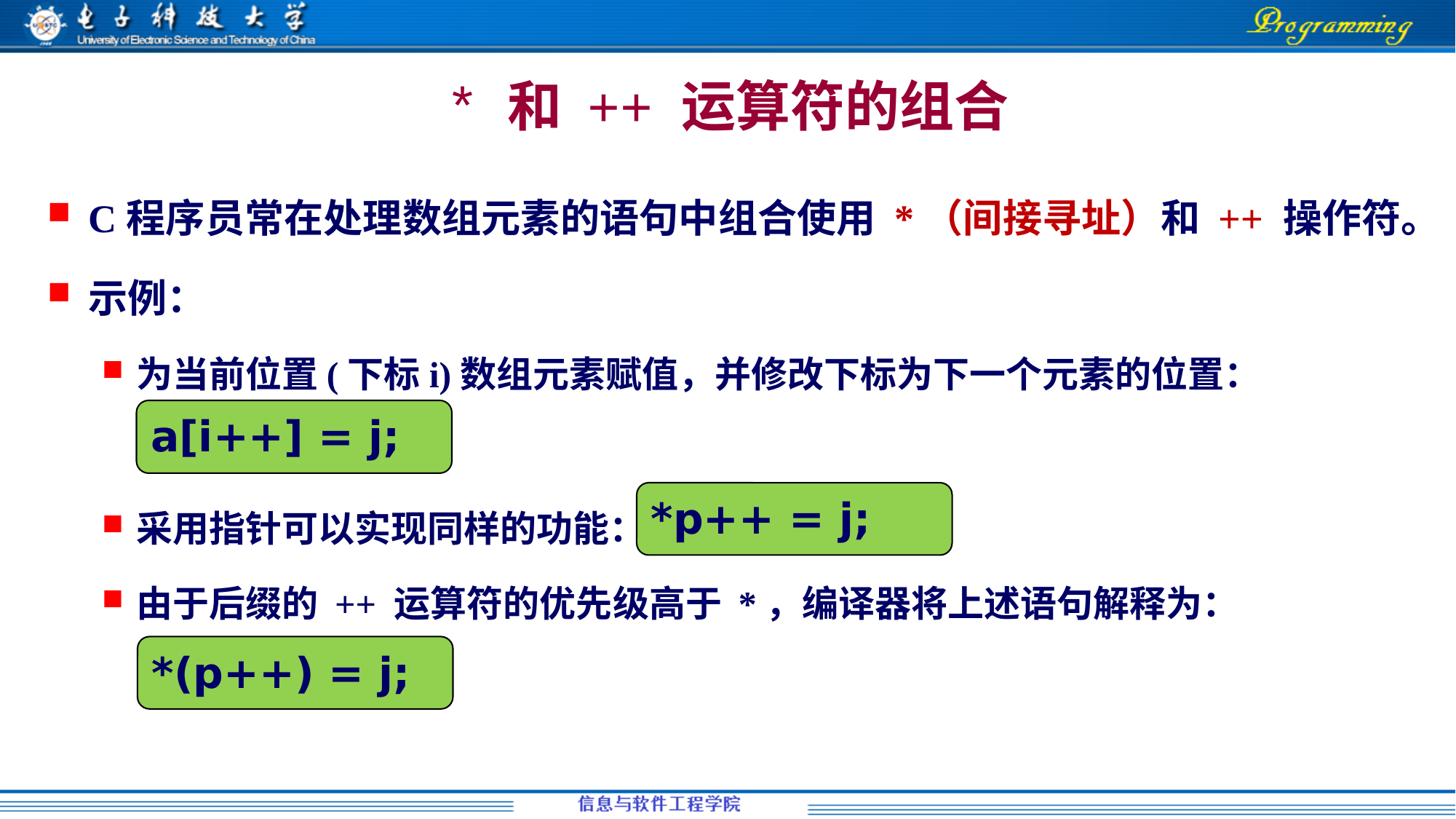

# * 和 ++ 运算符的组合
C程序员常在处理数组元素的语句中组合使用 *（间接寻址）和 ++ 操作符。
示例：
为当前位置(下标i)数组元素赋值，并修改下标为下一个元素的位置：

采用指针可以实现同样的功能：
由于后缀的 ++ 运算符的优先级高于 *，编译器将上述语句解释为：

a[i++] = j;
*p++ = j;
*(p++) = j;